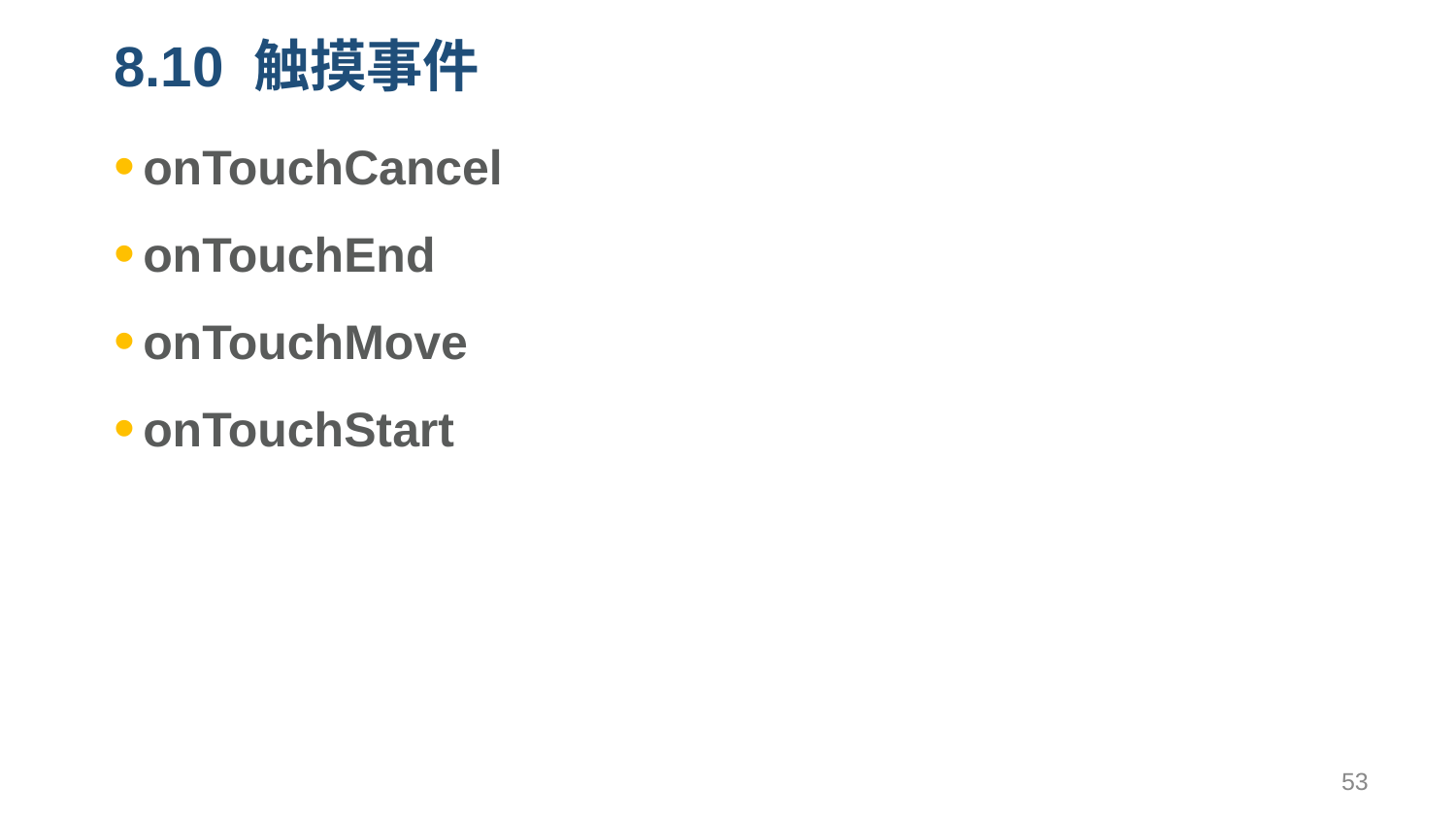

# 8.10 触摸事件
onTouchCancel
onTouchEnd
onTouchMove
onTouchStart
53